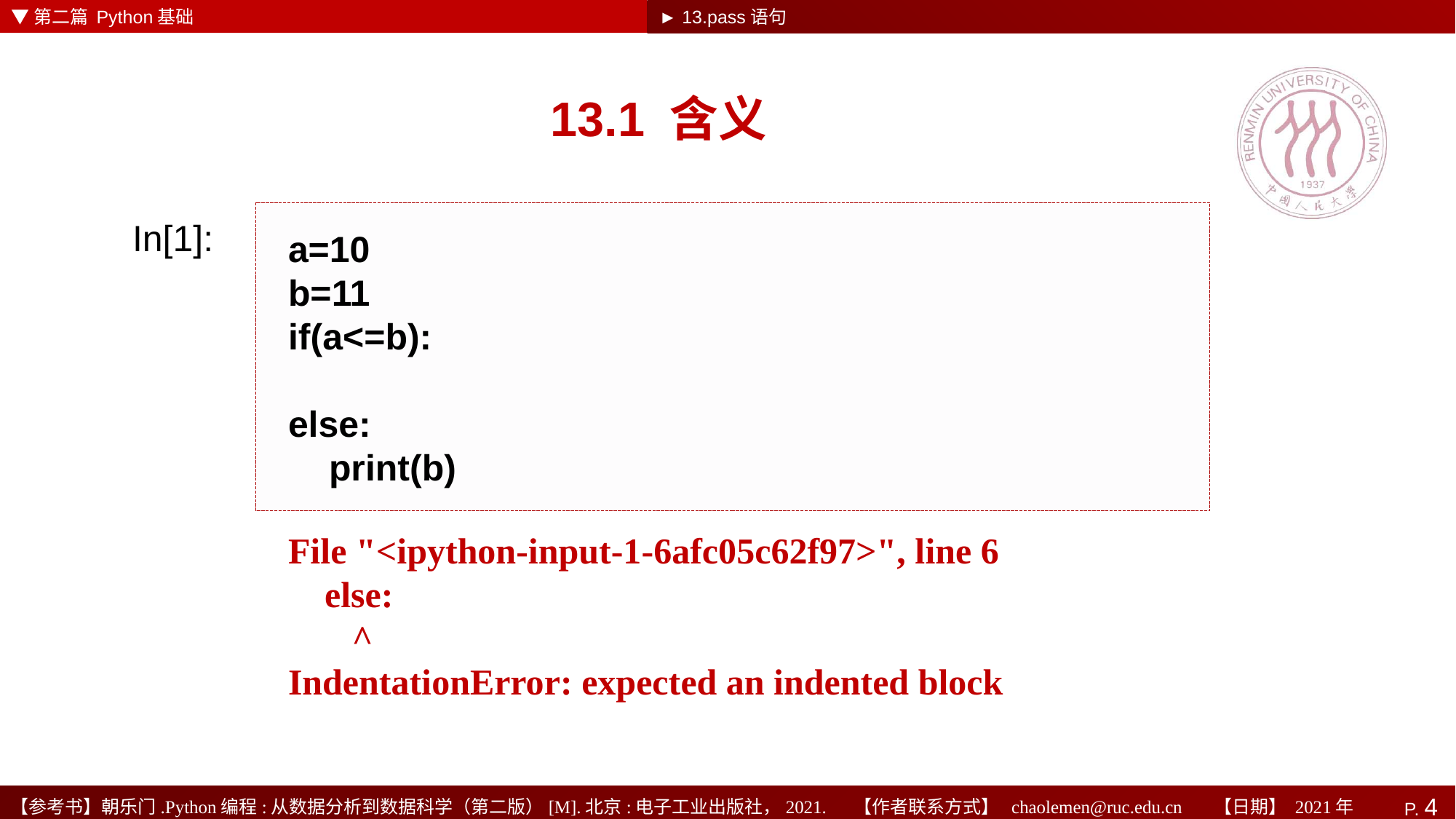

▼第二篇 Python基础
► 13.pass语句
# 13.1 含义
a=10
b=11
if(a<=b):

else:
    print(b)
In[1]:
File "<ipython-input-1-6afc05c62f97>", line 6
    else:
       ^
IndentationError: expected an indented block